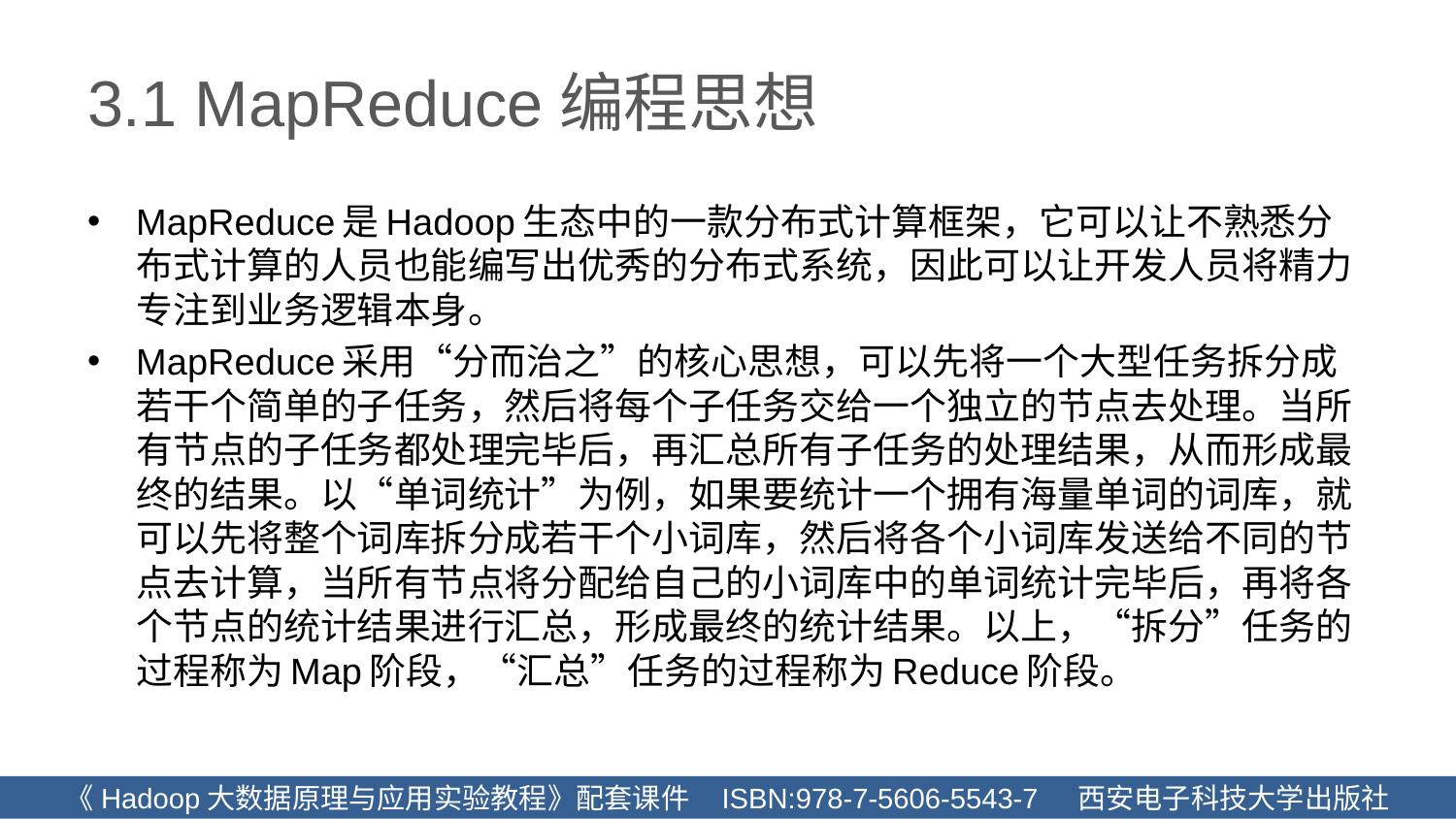

# 3.1 MapReduce编程思想
MapReduce是Hadoop生态中的一款分布式计算框架，它可以让不熟悉分布式计算的人员也能编写出优秀的分布式系统，因此可以让开发人员将精力专注到业务逻辑本身。
MapReduce采用“分而治之”的核心思想，可以先将一个大型任务拆分成若干个简单的子任务，然后将每个子任务交给一个独立的节点去处理。当所有节点的子任务都处理完毕后，再汇总所有子任务的处理结果，从而形成最终的结果。以“单词统计”为例，如果要统计一个拥有海量单词的词库，就可以先将整个词库拆分成若干个小词库，然后将各个小词库发送给不同的节点去计算，当所有节点将分配给自己的小词库中的单词统计完毕后，再将各个节点的统计结果进行汇总，形成最终的统计结果。以上，“拆分”任务的过程称为Map阶段，“汇总”任务的过程称为Reduce阶段。